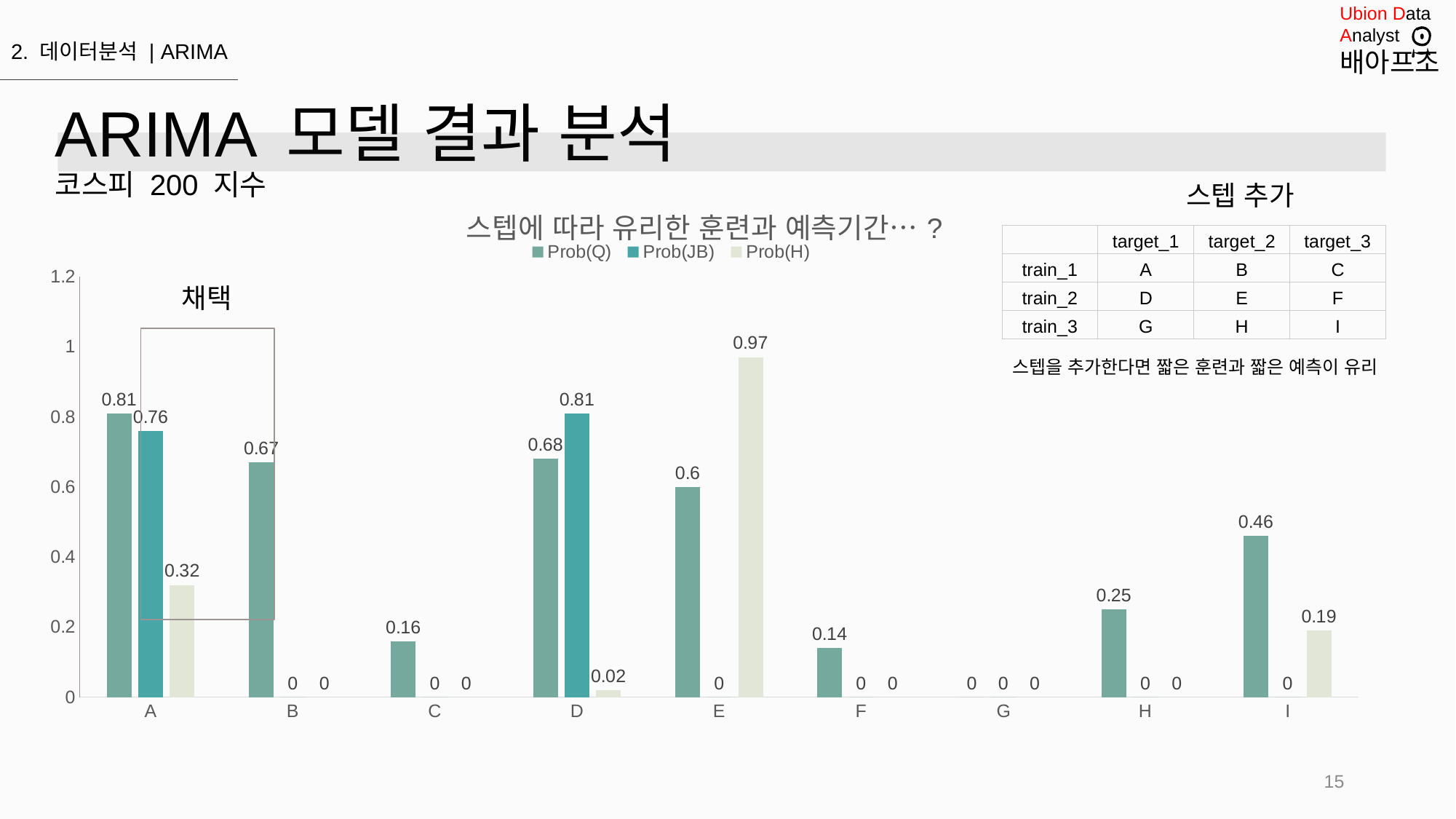

2. 데이터분석 | ARIMA
ARIMA 모델 결과 분석
코스피 200 지수

스텝 추가

### Chart: 스텝에 따라 유리한 훈련과 예측기간…?

| Category | Prob(Q) | Prob(JB) | Prob(H) |
|---|---|---|---|
| A | 0.81 | 0.76 | 0.32 |
| B | 0.67 | 0.0 | 0.0 |
| C | 0.16 | 0.0 | 0.0 |
| D | 0.68 | 0.81 | 0.02 |
| E | 0.6 | 0.0 | 0.97 |
| F | 0.14 | 0.0 | 0.0 |
| G | 0.0 | 0.0 | 0.0 |
| H | 0.25 | 0.0 | 0.0 |
| I | 0.46 | 0.0 | 0.19 |
|  | target\_1 | target\_2 | target\_3 |
| --- | --- | --- | --- |
| train\_1 | A | B | C |
| train\_2 | D | E | F |
| train\_3 | G | H | I |
채택

스텝을 추가한다면 짧은 훈련과 짧은 예측이 유리

15